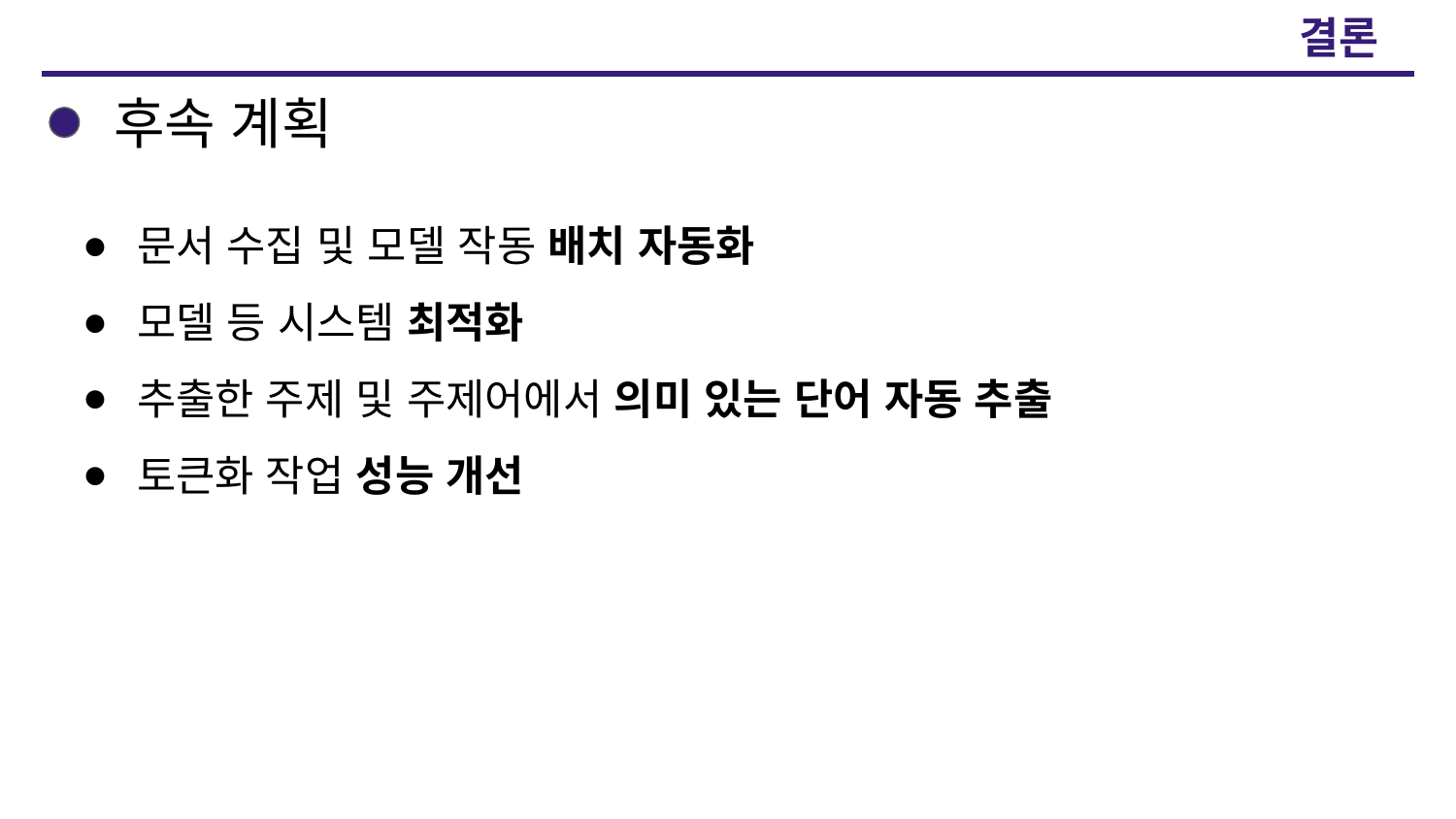

결론
# 후속 계획

문서 수집 및 모델 작동 배치 자동화
모델 등 시스템 최적화
추출한 주제 및 주제어에서 의미 있는 단어 자동 추출
토큰화 작업 성능 개선